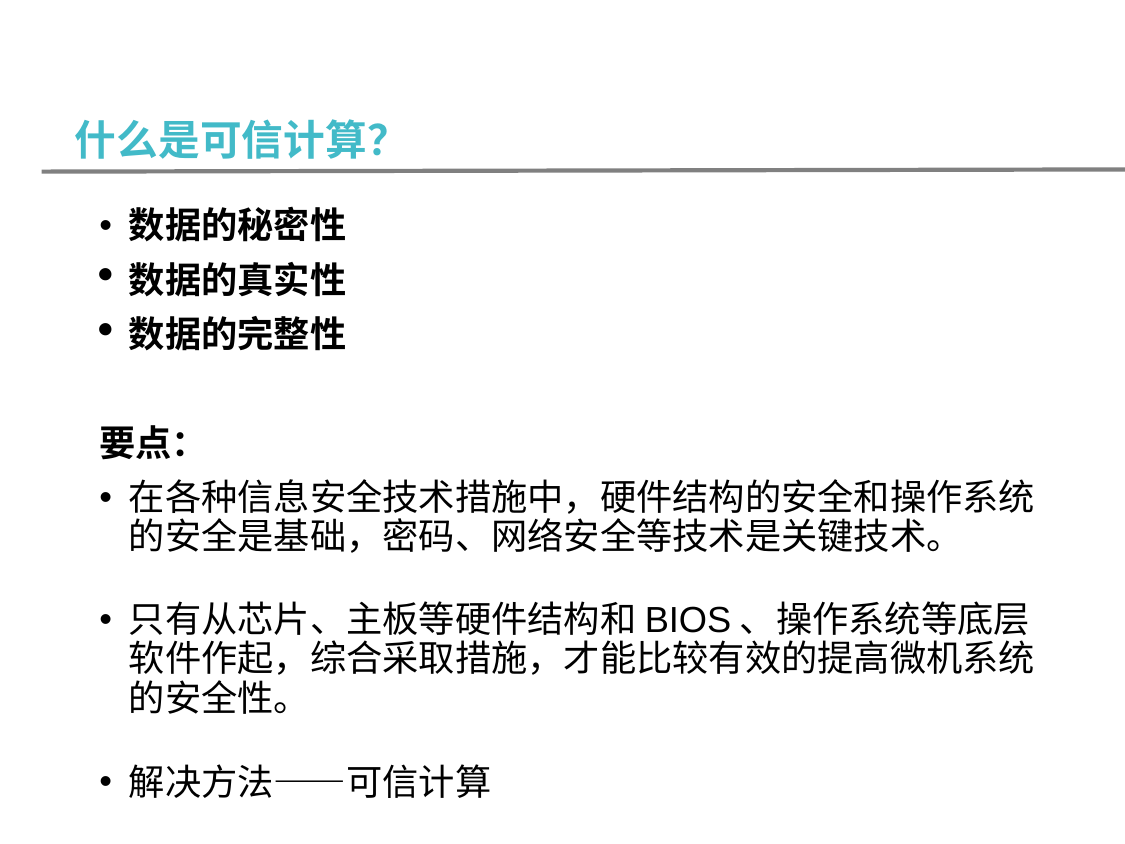

什么是可信计算？
数据的秘密性
数据的真实性
数据的完整性

要点：
在各种信息安全技术措施中，硬件结构的安全和操作系统的安全是基础，密码、网络安全等技术是关键技术。

只有从芯片、主板等硬件结构和BIOS、操作系统等底层软件作起，综合采取措施，才能比较有效的提高微机系统的安全性。

解决方法——可信计算